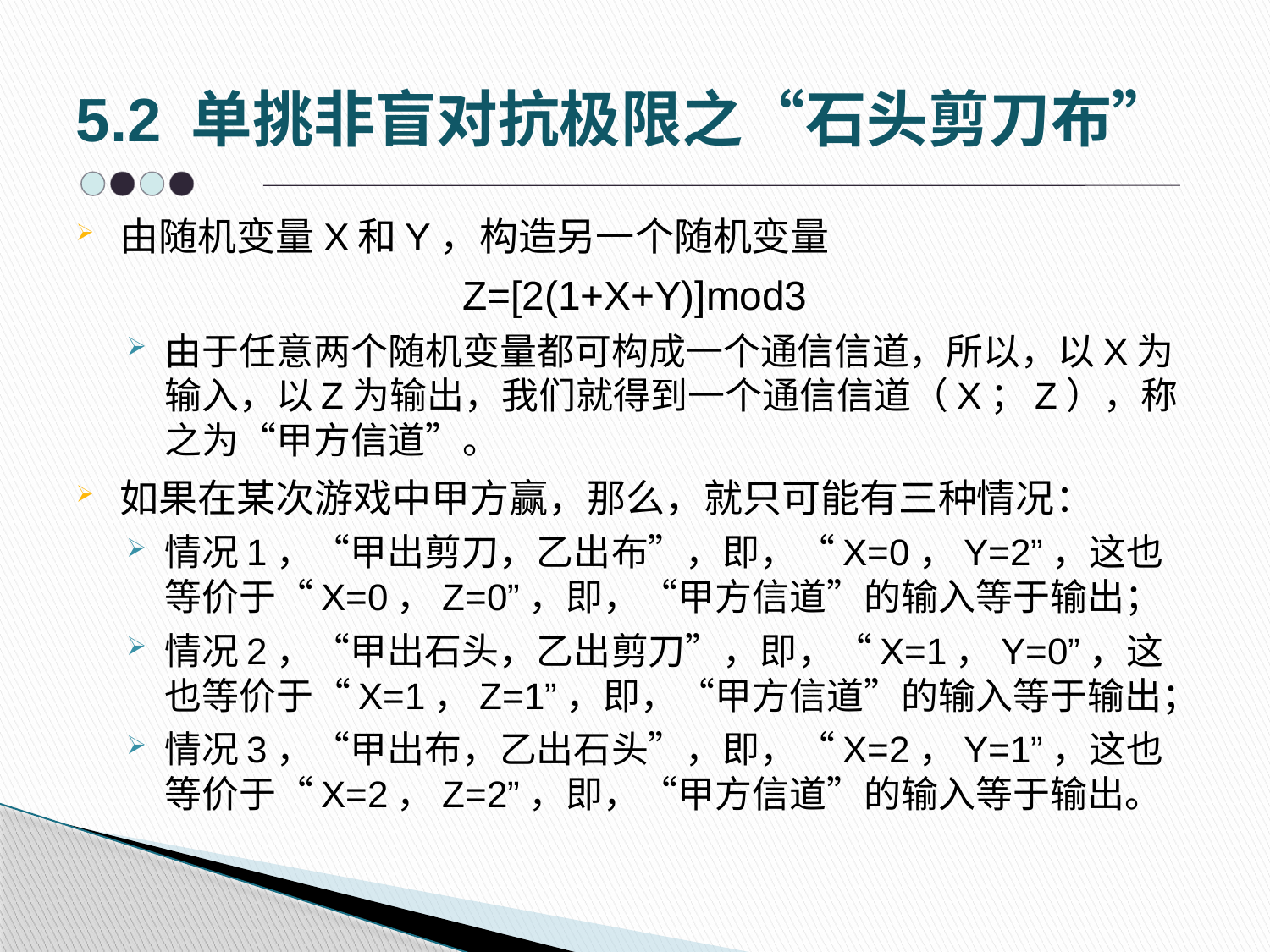

# 5.2 单挑非盲对抗极限之“石头剪刀布”

由随机变量X和Y，构造另一个随机变量
Z=[2(1+X+Y)]mod3
由于任意两个随机变量都可构成一个通信信道，所以，以X为输入，以Z为输出，我们就得到一个通信信道（X；Z），称之为“甲方信道”。
如果在某次游戏中甲方赢，那么，就只可能有三种情况：
情况1，“甲出剪刀，乙出布”，即，“X=0，Y=2”，这也等价于“X=0，Z=0”，即，“甲方信道”的输入等于输出；
情况2，“甲出石头，乙出剪刀”，即，“X=1，Y=0”，这也等价于“X=1，Z=1”，即，“甲方信道”的输入等于输出；
情况3，“甲出布，乙出石头”，即，“X=2，Y=1”，这也等价于“X=2，Z=2”，即，“甲方信道”的输入等于输出。